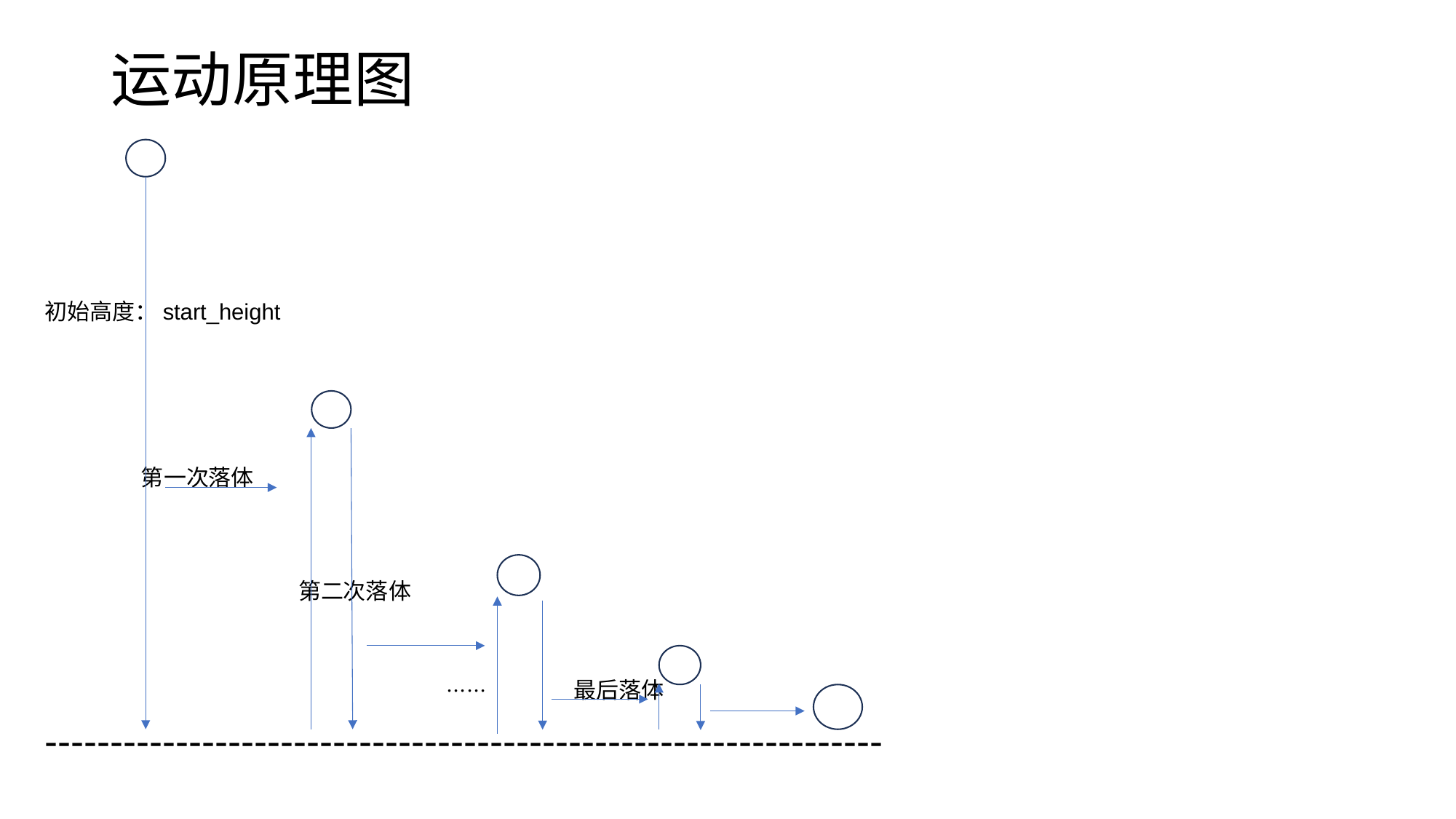

# 运动原理图

初始高度：start_height

          第一次落体

                            第二次落体
                                              ……         最后落体
----------------------------------------------------------------